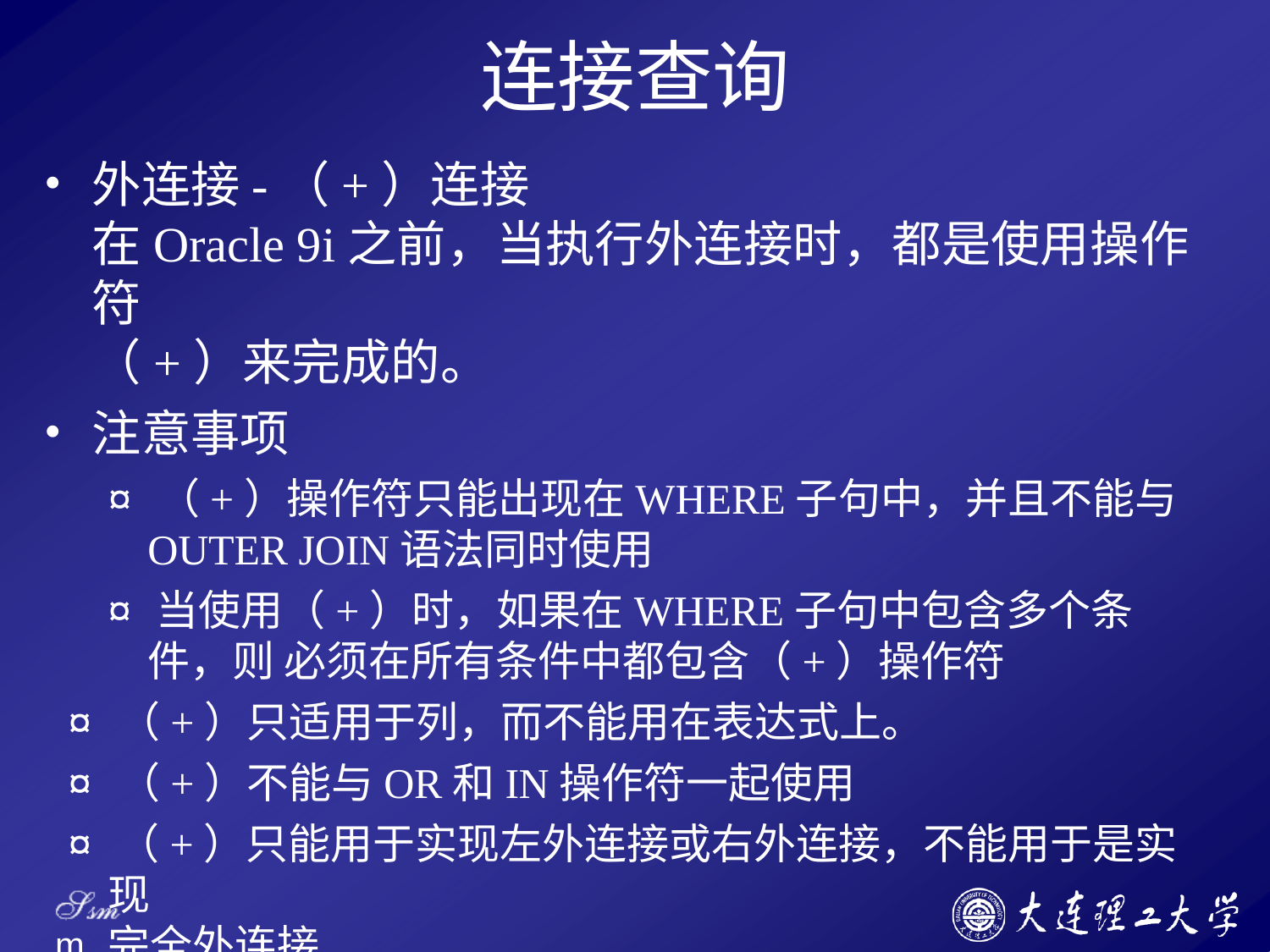

# 连接查询
外连接-（+）连接
在Oracle 9i之前，当执行外连接时，都是使用操作符
（+）来完成的。
注意事项
¤ （+）操作符只能出现在WHERE子句中，并且不能与
OUTER JOIN语法同时使用
¤ 当使用（+）时，如果在WHERE子句中包含多个条件，则 必须在所有条件中都包含（+）操作符
¤ （+）只适用于列，而不能用在表达式上。
¤ （+）不能与OR和IN操作符一起使用
¤ （+）只能用于实现左外连接或右外连接，不能用于是实现
完全外连接

Ssm